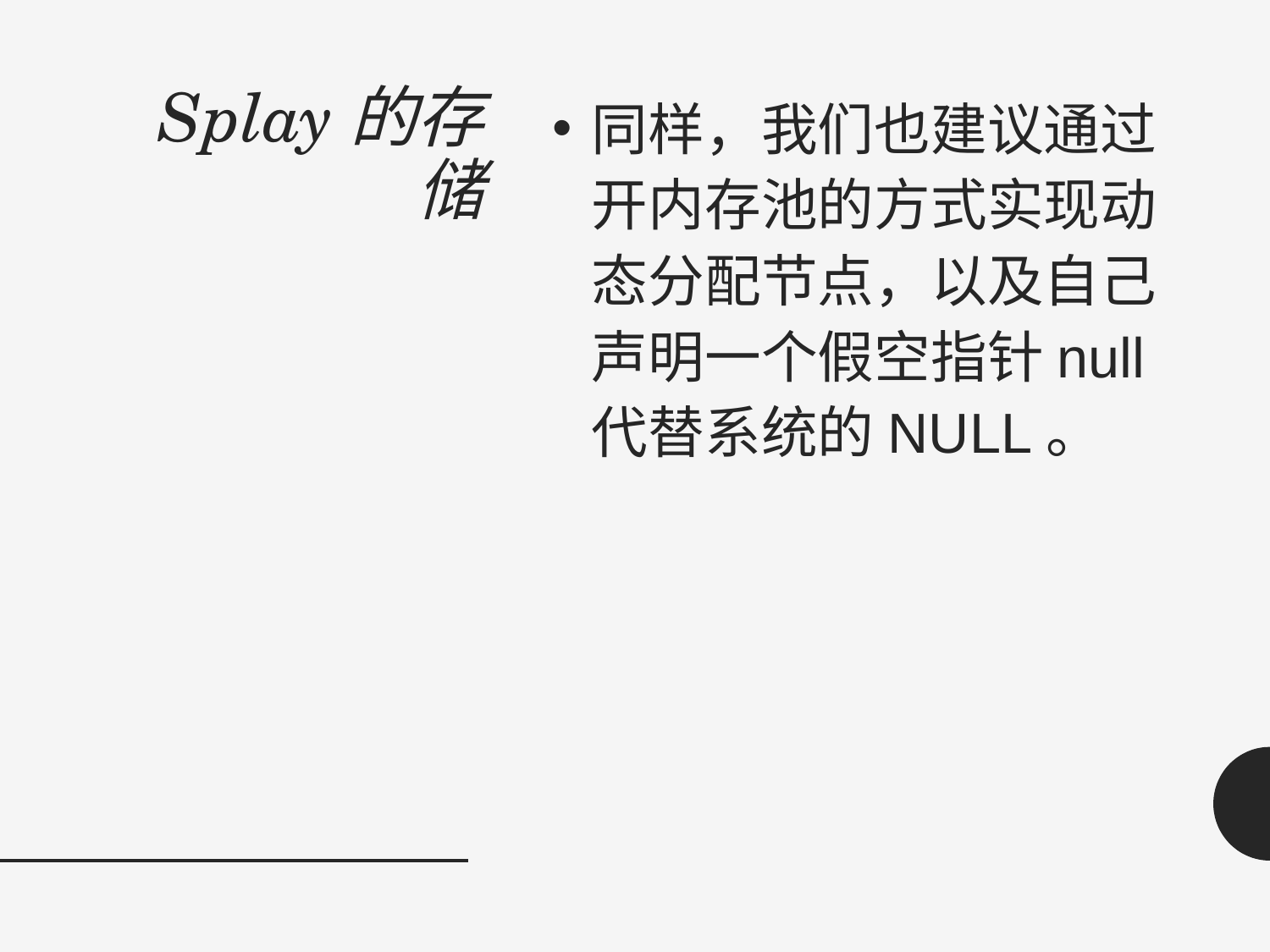

# Splay的存储
同样，我们也建议通过开内存池的方式实现动态分配节点，以及自己声明一个假空指针null代替系统的NULL。